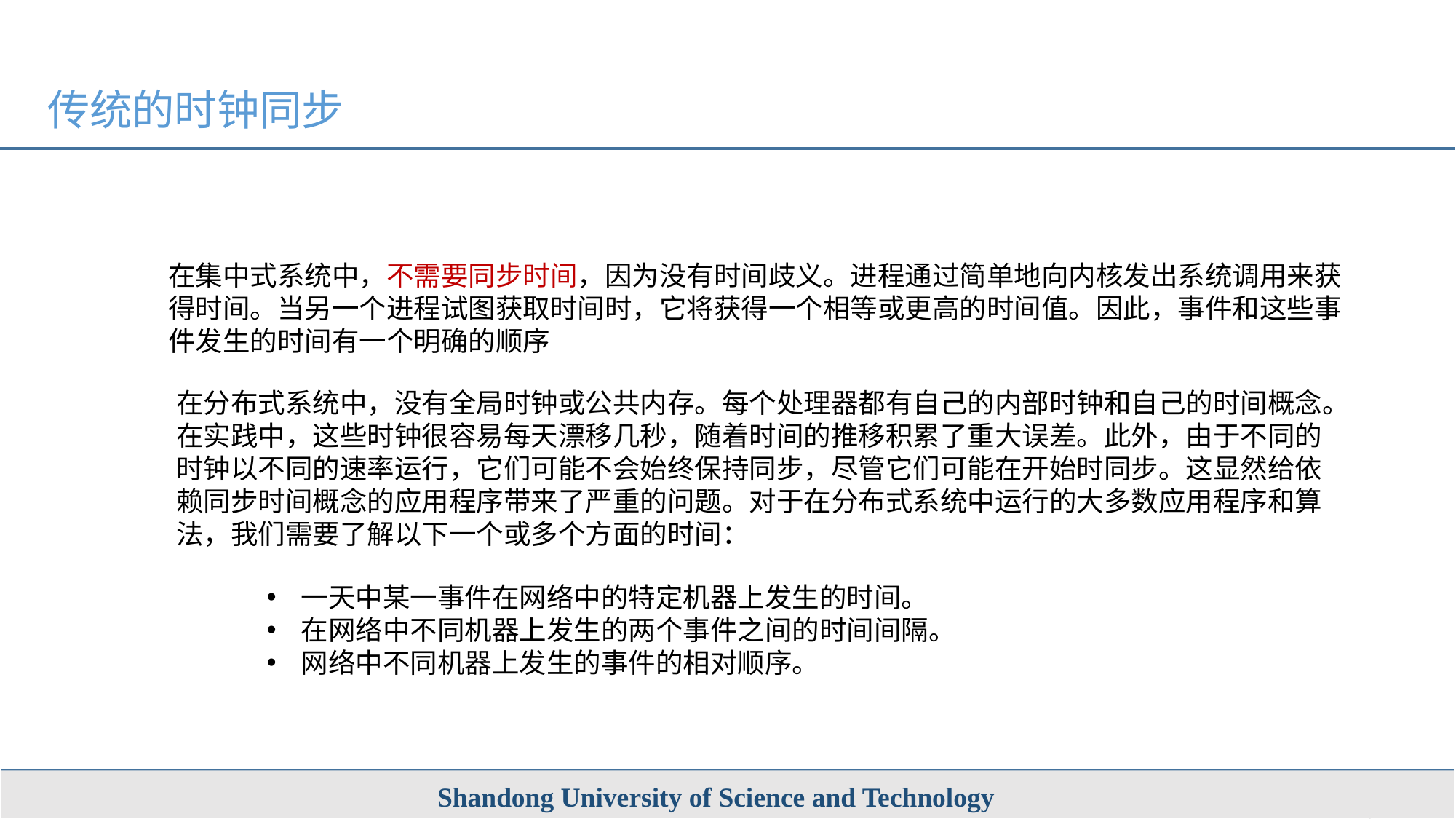

传统的时钟同步
在集中式系统中，不需要同步时间，因为没有时间歧义。进程通过简单地向内核发出系统调用来获得时间。当另一个进程试图获取时间时，它将获得一个相等或更高的时间值。因此，事件和这些事件发生的时间有一个明确的顺序
在分布式系统中，没有全局时钟或公共内存。每个处理器都有自己的内部时钟和自己的时间概念。在实践中，这些时钟很容易每天漂移几秒，随着时间的推移积累了重大误差。此外，由于不同的时钟以不同的速率运行，它们可能不会始终保持同步，尽管它们可能在开始时同步。这显然给依赖同步时间概念的应用程序带来了严重的问题。对于在分布式系统中运行的大多数应用程序和算法，我们需要了解以下一个或多个方面的时间：
一天中某一事件在网络中的特定机器上发生的时间。
在网络中不同机器上发生的两个事件之间的时间间隔。
网络中不同机器上发生的事件的相对顺序。
6

Shandong University of Science and Technology
6
6